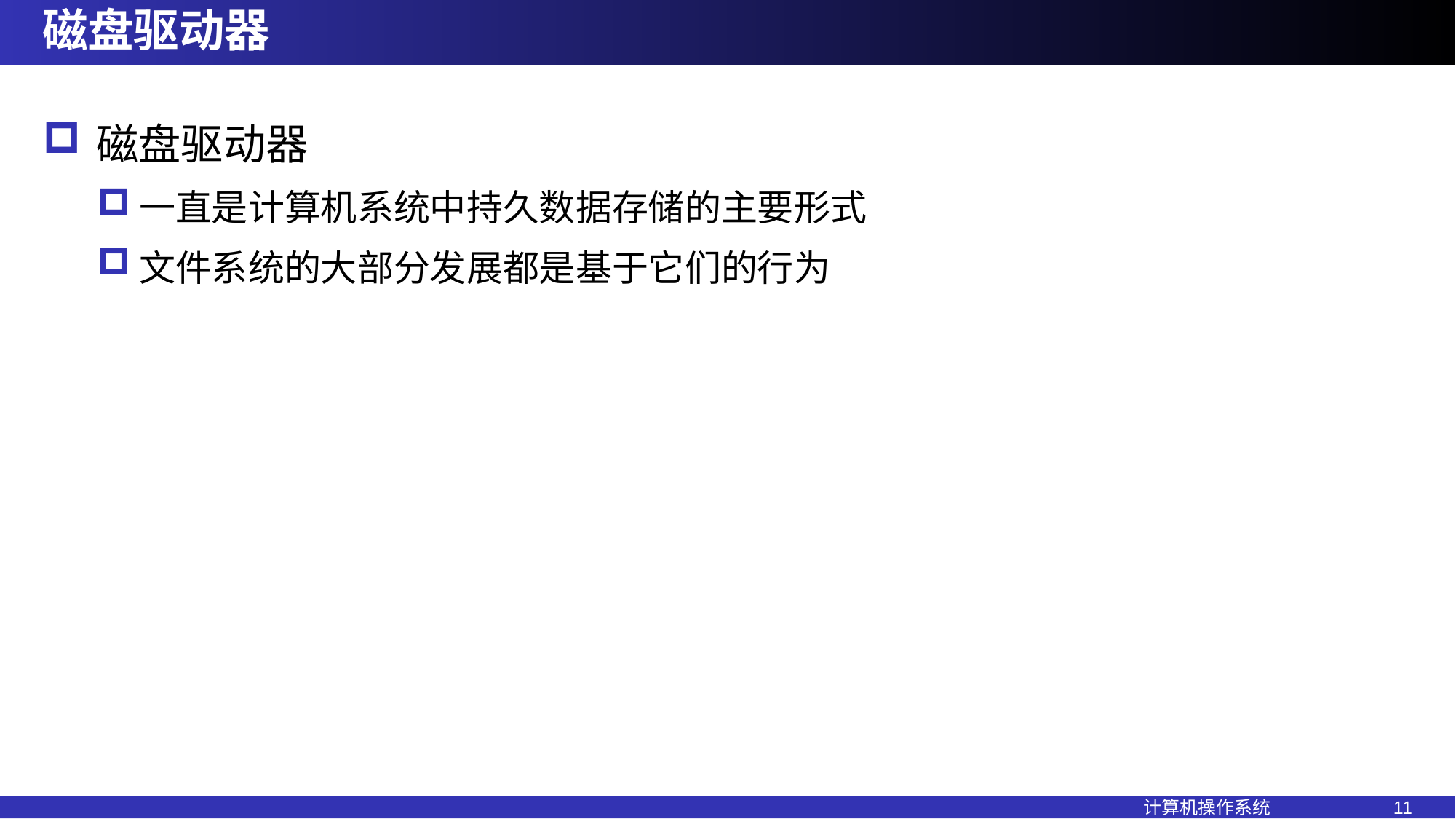

# 磁盘驱动器
磁盘驱动器
一直是计算机系统中持久数据存储的主要形式
文件系统的大部分发展都是基于它们的行为

计算机操作系统                     11